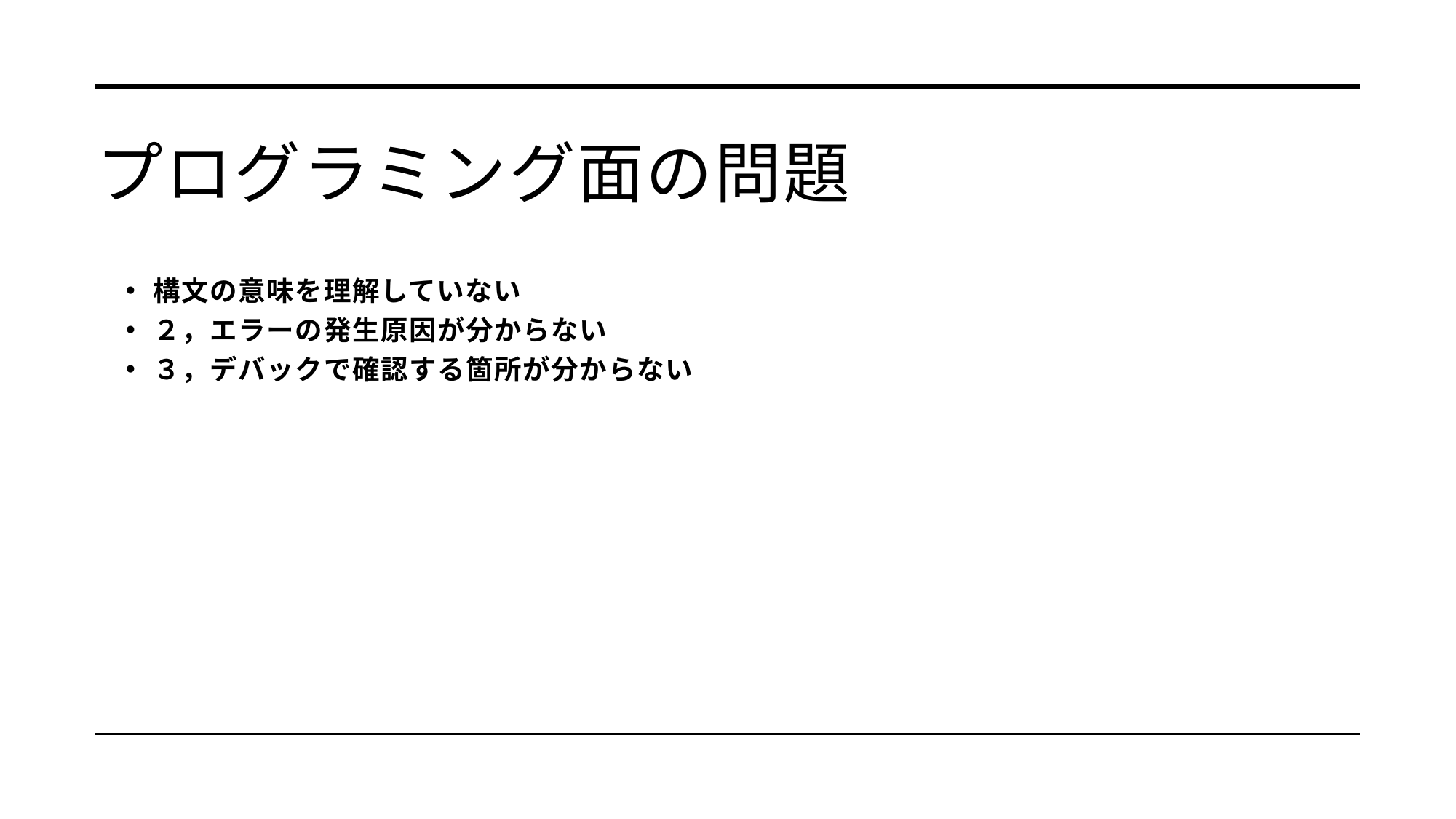

# プログラミング面の問題
構文の意味を理解していない
２，エラーの発生原因が分からない
３，デバックで確認する箇所が分からない